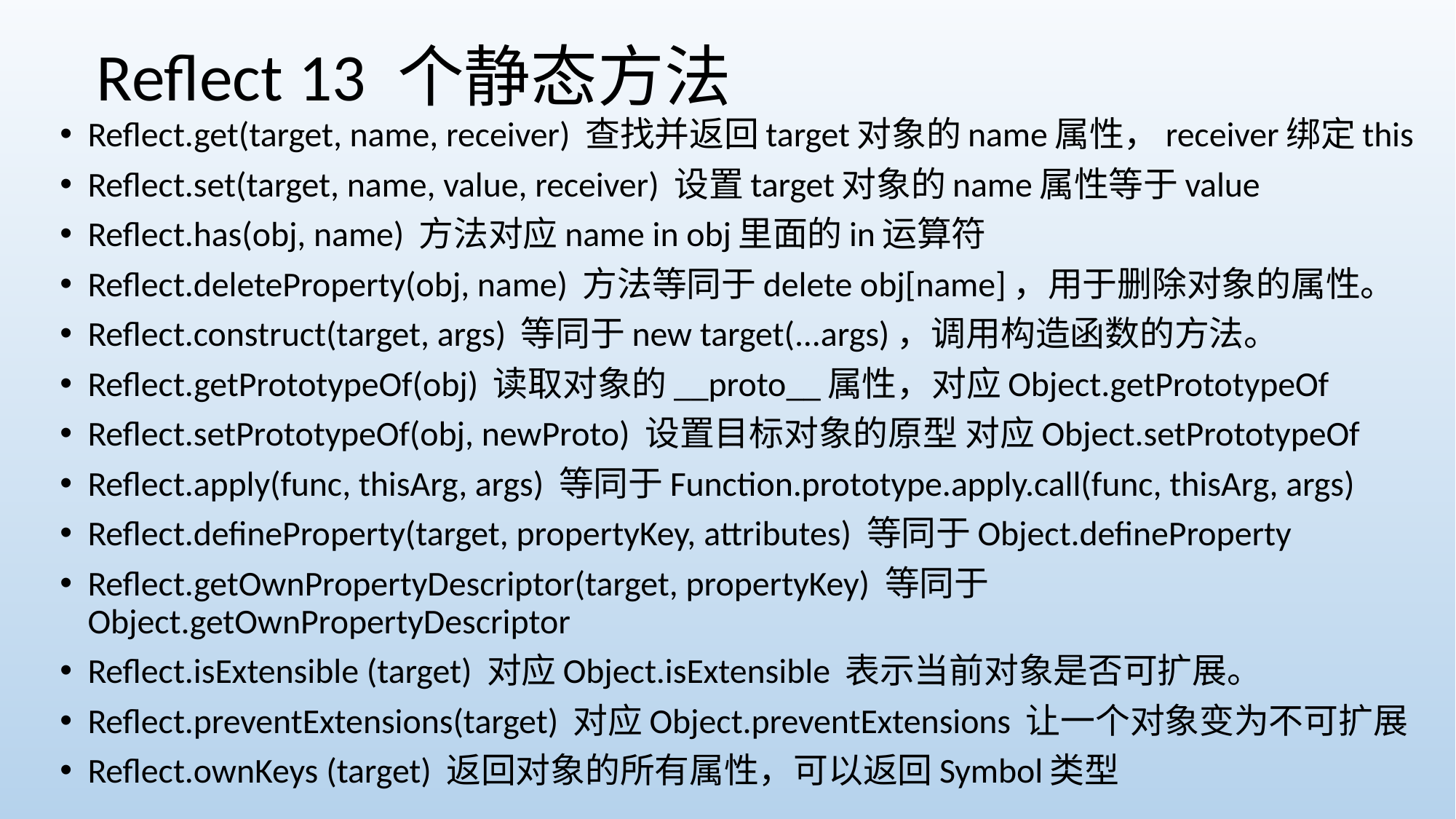

# Reflect 13 个静态方法
Reflect.get(target, name, receiver) 查找并返回target对象的name属性，receiver绑定this
Reflect.set(target, name, value, receiver) 设置target对象的name属性等于value
Reflect.has(obj, name) 方法对应name in obj里面的in运算符
Reflect.deleteProperty(obj, name) 方法等同于delete obj[name]，用于删除对象的属性。
Reflect.construct(target, args) 等同于new target(...args)，调用构造函数的方法。
Reflect.getPrototypeOf(obj) 读取对象的__proto__属性，对应Object.getPrototypeOf
Reflect.setPrototypeOf(obj, newProto) 设置目标对象的原型 对应Object.setPrototypeOf
Reflect.apply(func, thisArg, args) 等同于Function.prototype.apply.call(func, thisArg, args)
Reflect.defineProperty(target, propertyKey, attributes) 等同于Object.defineProperty
Reflect.getOwnPropertyDescriptor(target, propertyKey) 等同于Object.getOwnPropertyDescriptor
Reflect.isExtensible (target) 对应Object.isExtensible 表示当前对象是否可扩展。
Reflect.preventExtensions(target) 对应Object.preventExtensions 让一个对象变为不可扩展
Reflect.ownKeys (target) 返回对象的所有属性，可以返回Symbol类型